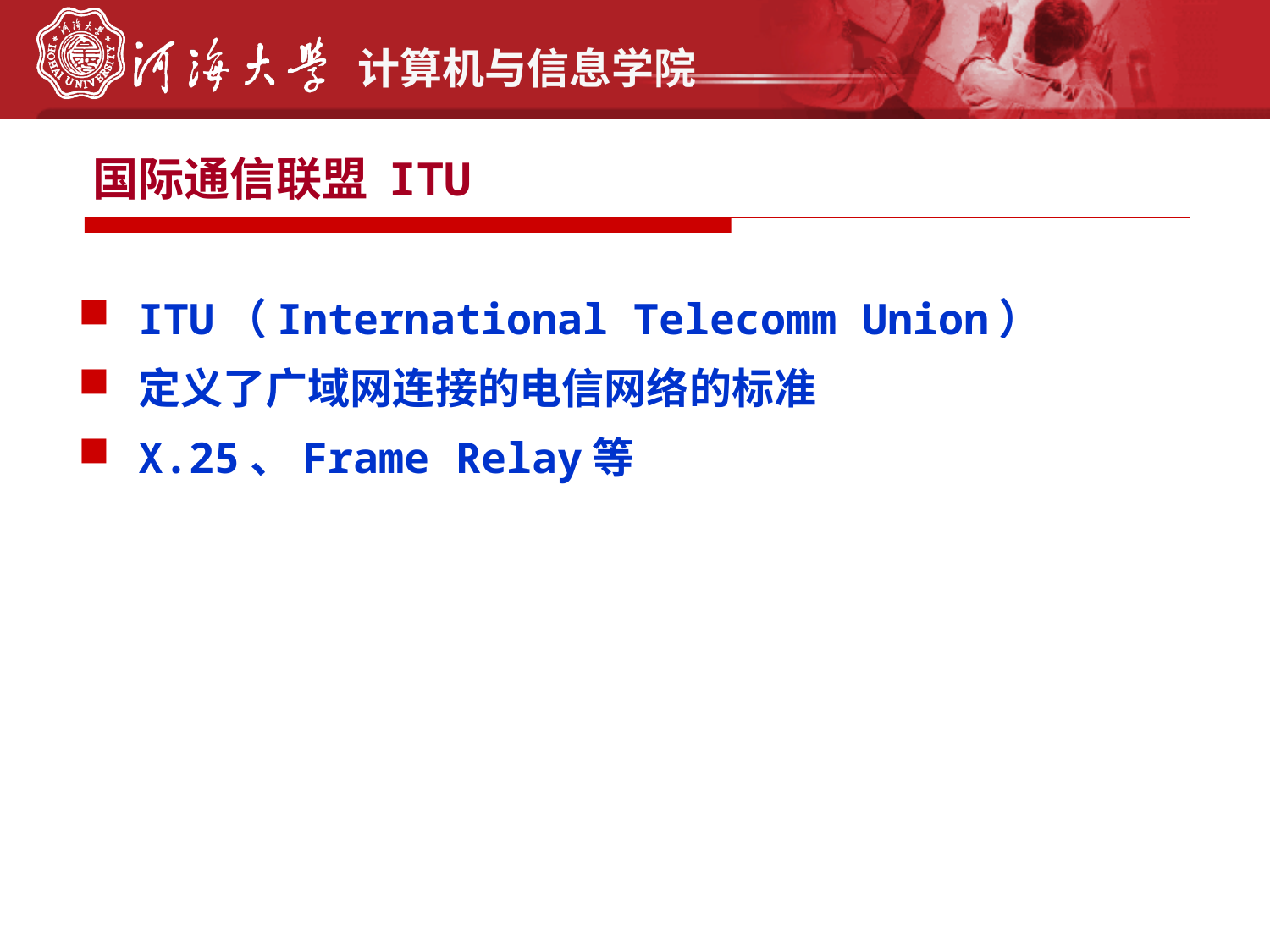

# 国际通信联盟 ITU
ITU（International Telecomm Union）
定义了广域网连接的电信网络的标准
X.25、Frame Relay等